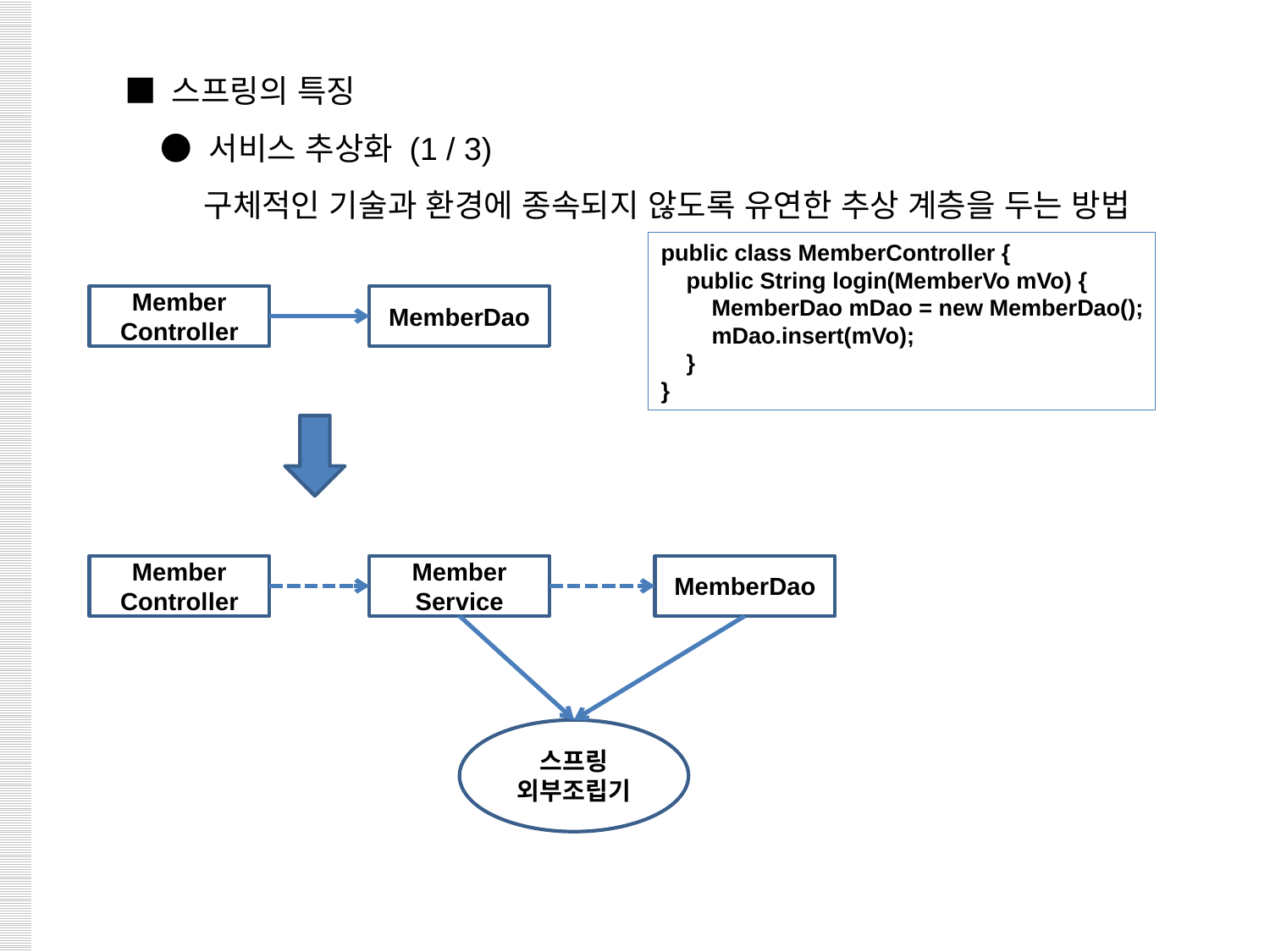

■ 스프링의 특징
    ● 서비스 추상화 (1 / 3)
        구체적인 기술과 환경에 종속되지 않도록 유연한 추상 계층을 두는 방법
public class MemberController {
    public String login(MemberVo mVo) {
        MemberDao mDao = new MemberDao();
        mDao.insert(mVo);
    }
}
Member
Controller
MemberDao

Member
Controller
Member
Service
MemberDao
스프링
외부조립기